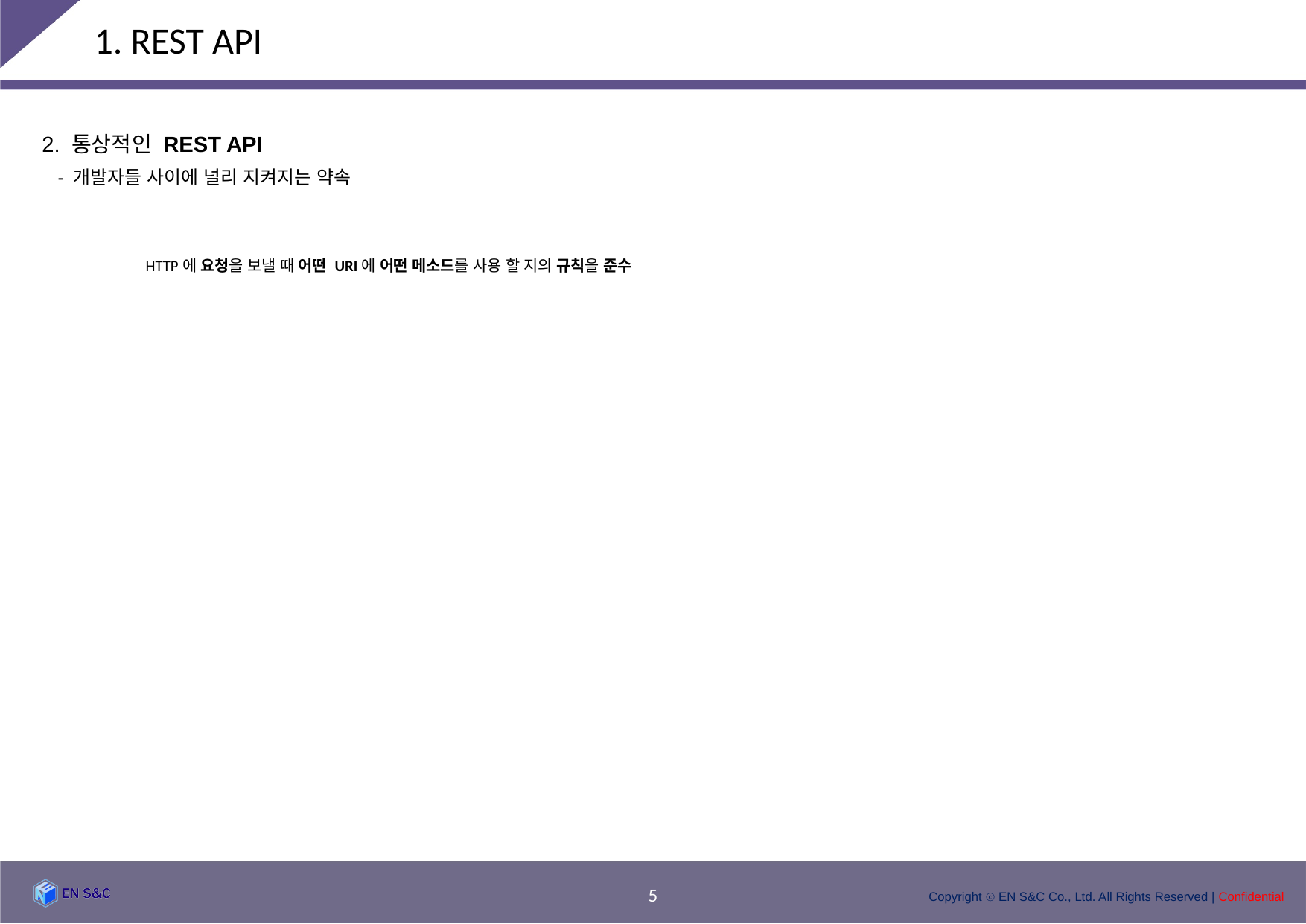

1. REST API
2. 통상적인 REST API
- 개발자들 사이에 널리 지켜지는 약속
HTTP에 요청을 보낼 때 어떤 URI에 어떤 메소드를 사용 할 지의 규칙을 준수
5